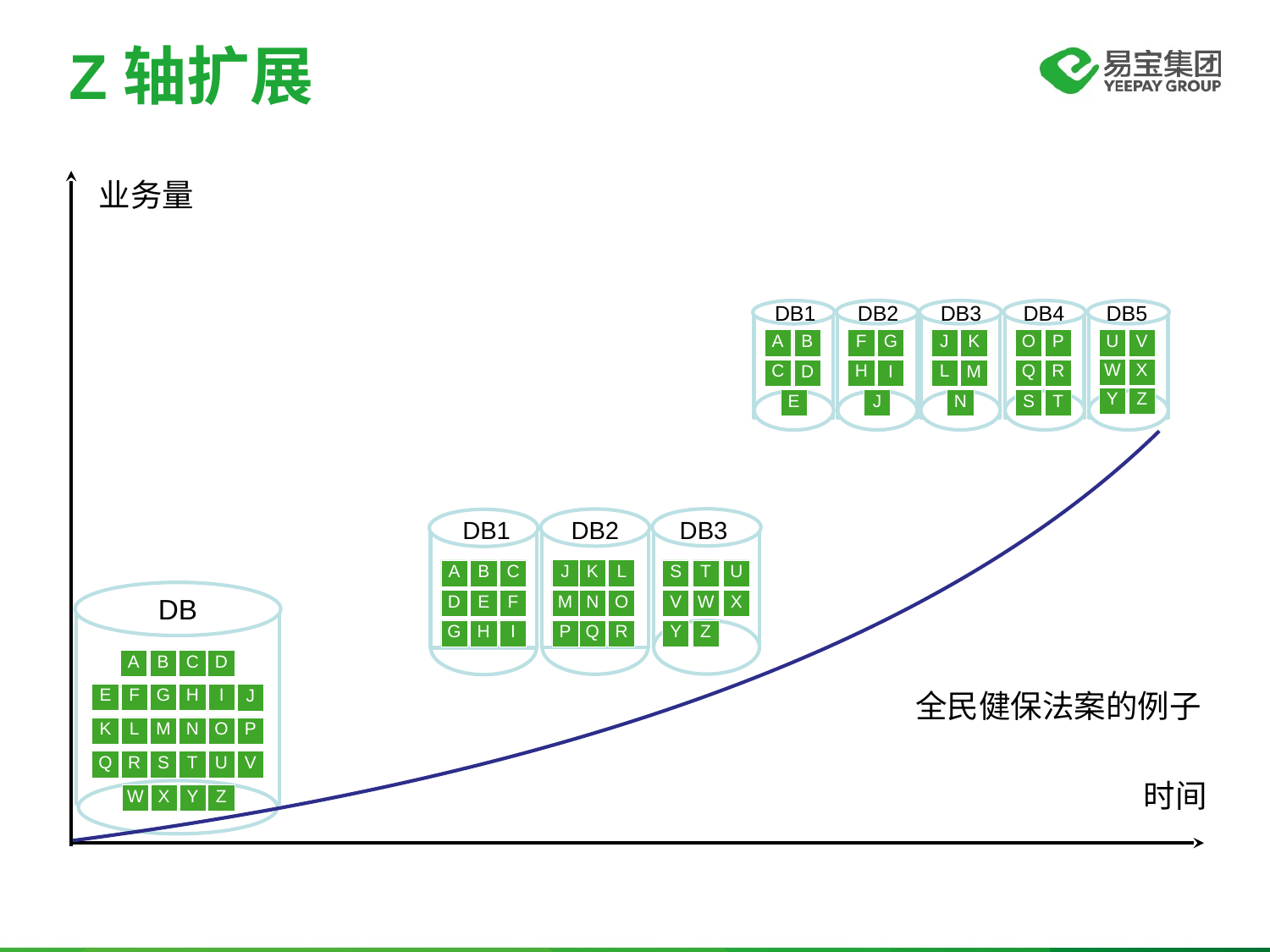

Z轴扩展
业务量

DB1
DB2
DB3
DB4
DB5

F
G
J
K
O
P
U
V
A
B
W
X
H
L
Q
R
C
I
M
D
Y
Z
J
N
S
E
T

J
K
L
M
N
O
P
Q
R
S
T
U
V
W
X
Y
Z
A
B
C
D
E
F
G
H
I

DB1
DB2
DB3

A
B
C
D
E
F
G
H
I
J
K
L
M
N
O
P
Q
R
S
T
U
V

W
X
Y
Z
DB
全民健保法案的例子
时间